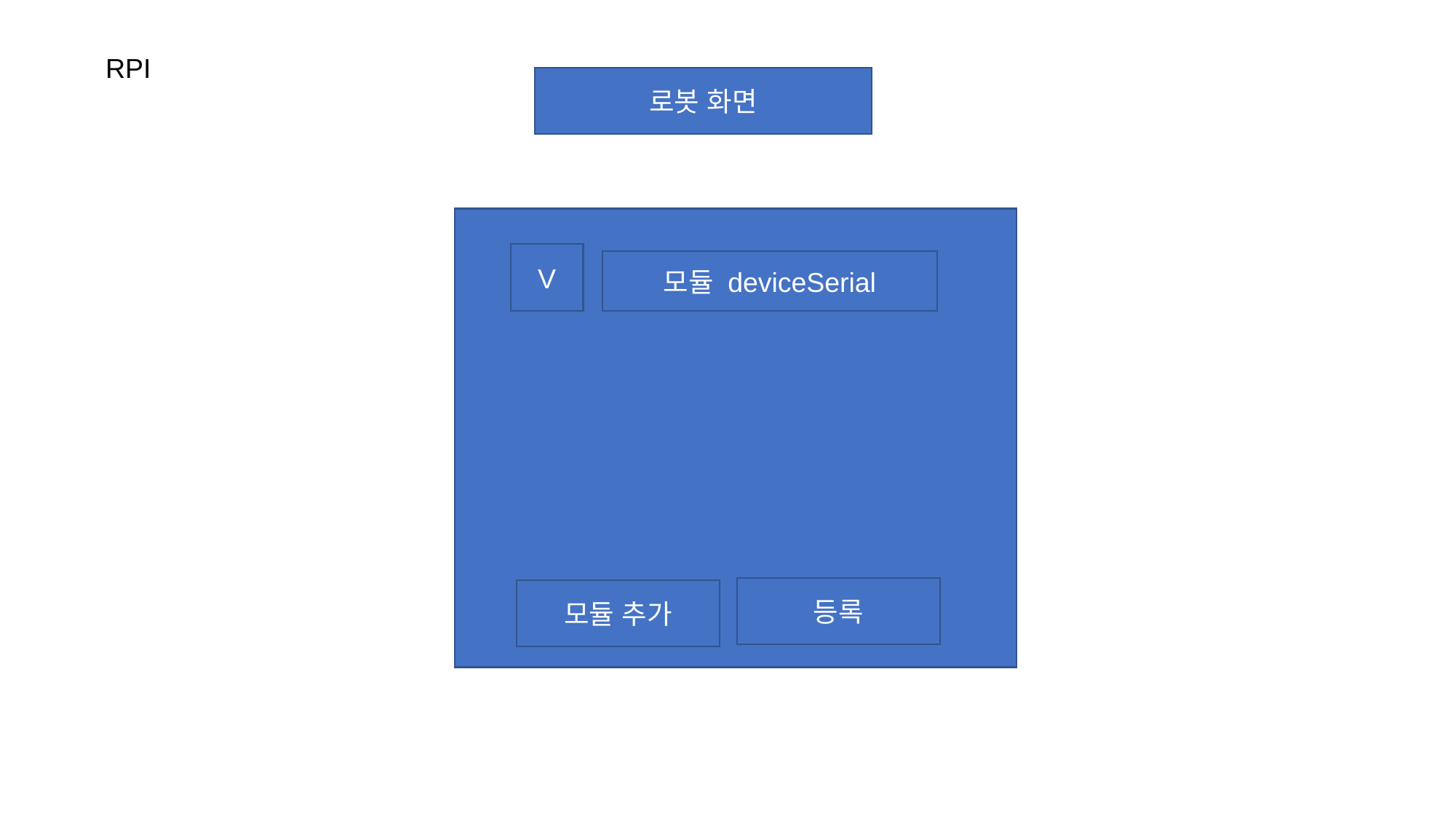

RPI
로봇 화면

V
모듈 deviceSerial
등록
모듈 추가